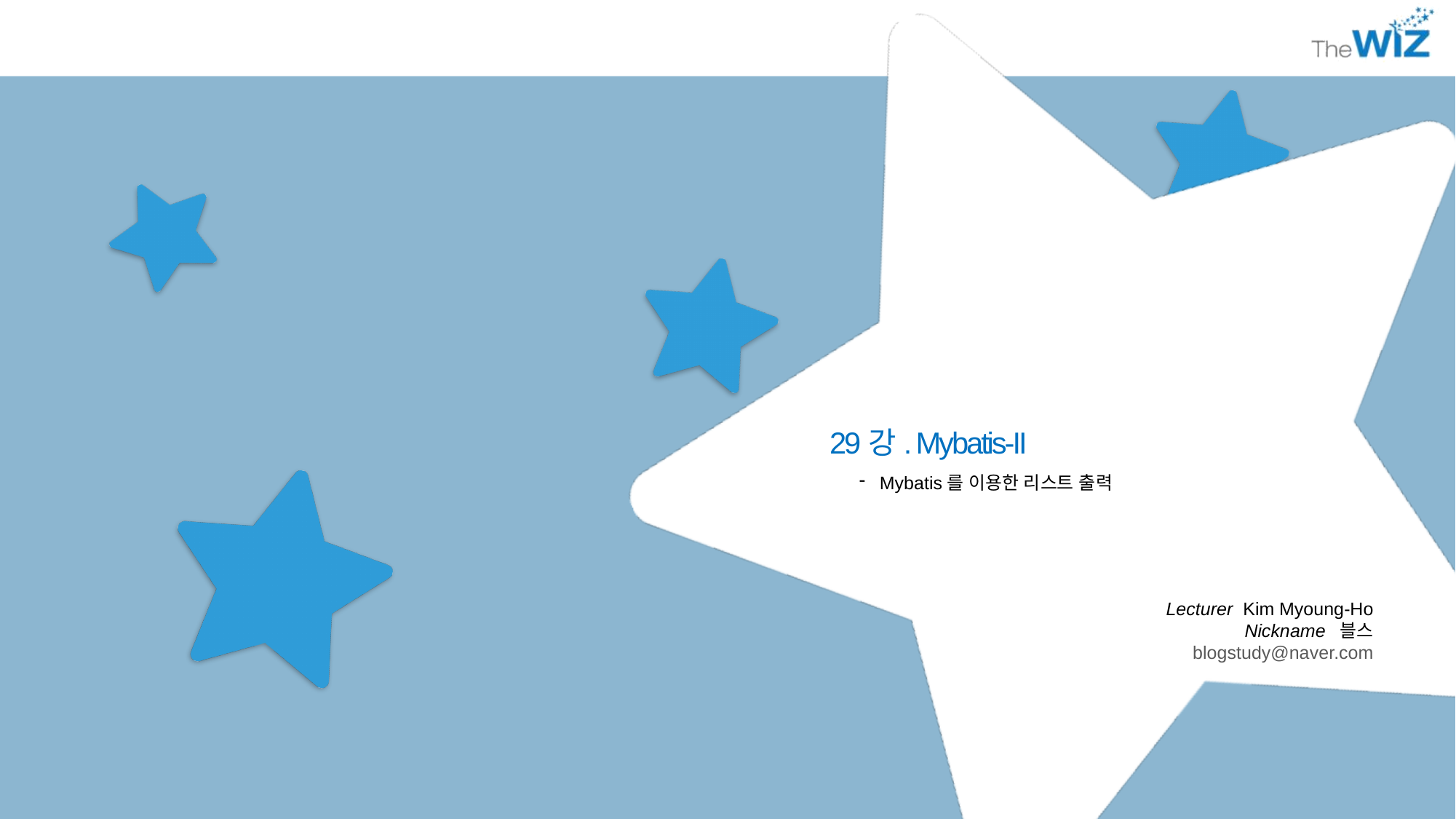

29강. Mybatis-II
Mybatis를 이용한 리스트 출력
Lecturer  Kim Myoung-Ho
Nickname  블스
blogstudy@naver.com